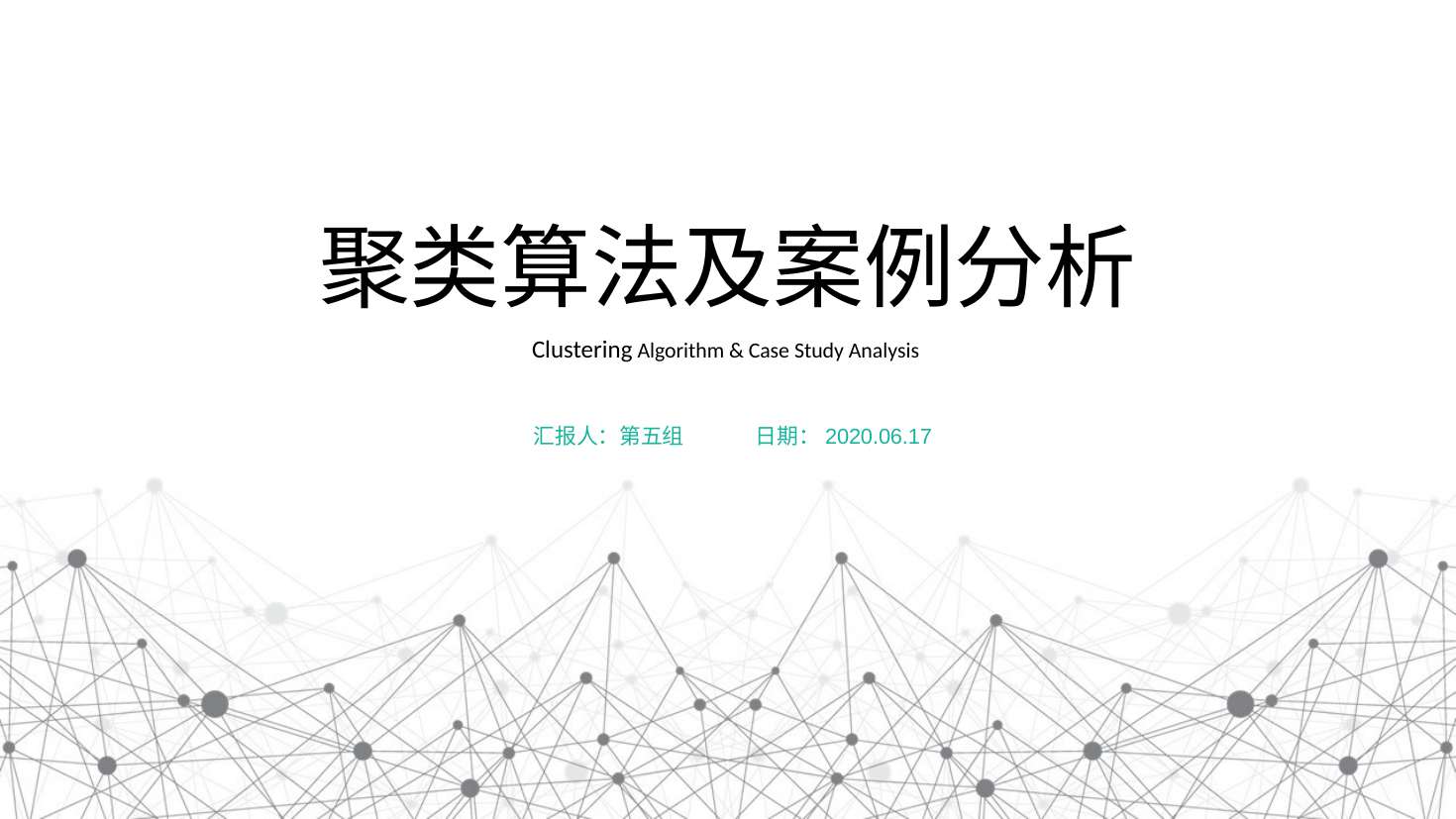

聚类算法及案例分析
Clustering Algorithm & Case Study Analysis
汇报人：第五组
日期：2020.06.17